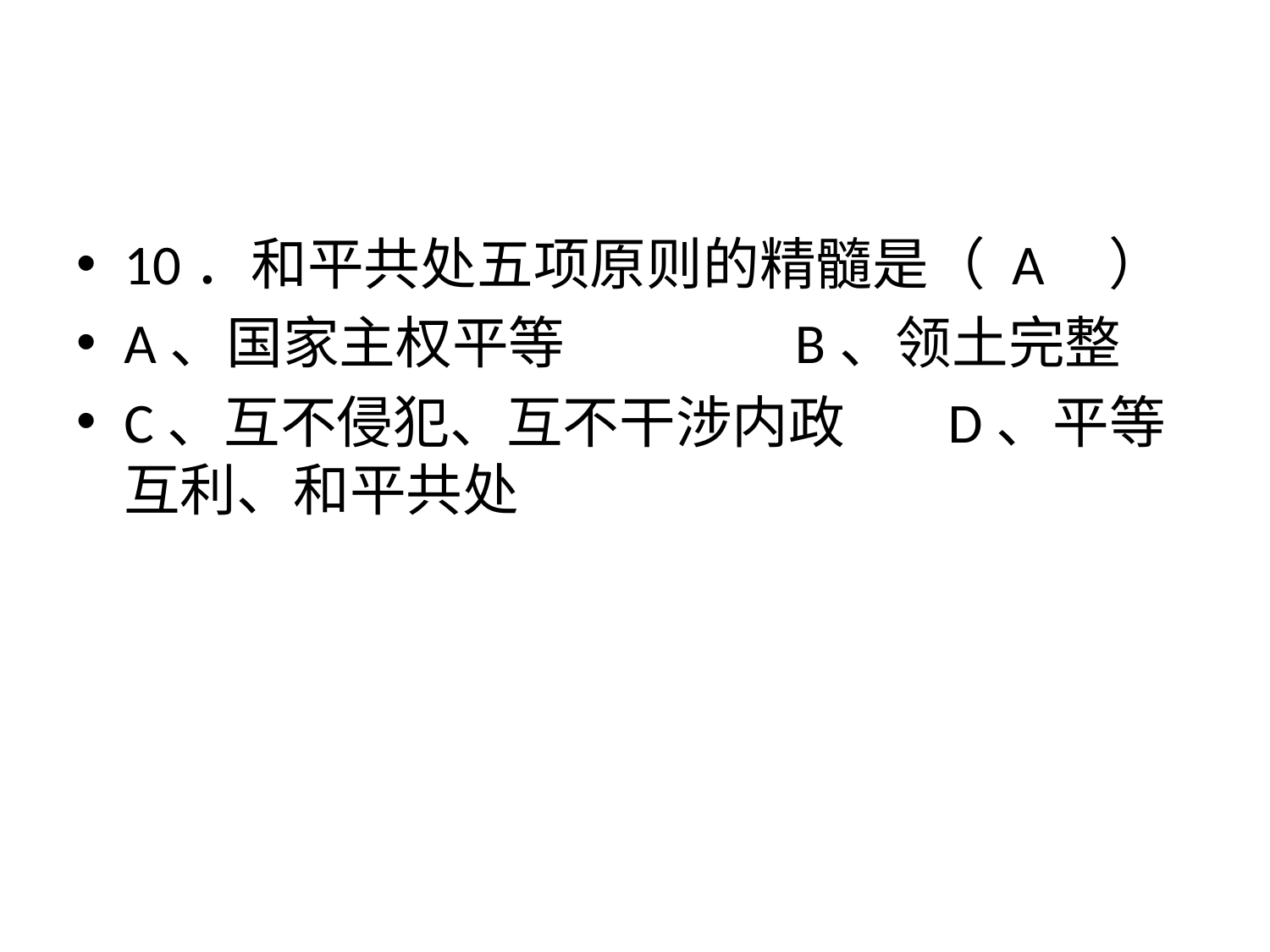

#
10．和平共处五项原则的精髓是（ A    ）
A、国家主权平等                 B、领土完整
C、互不侵犯、互不干涉内政       D、平等互利、和平共处